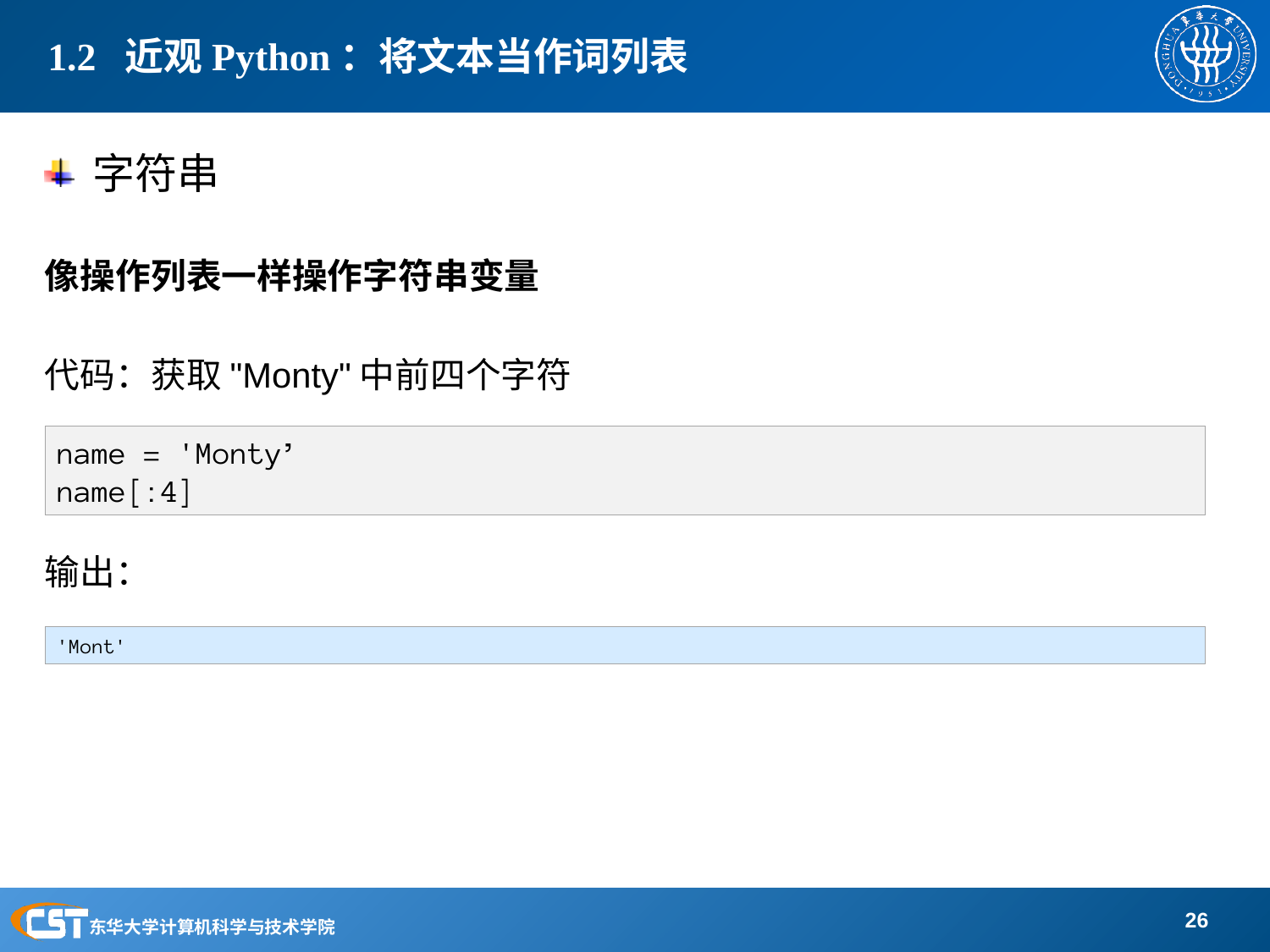

# 1.2  近观Python：将文本当作词列表
字符串

像操作列表一样操作字符串变量

代码：获取"Monty"中前四个字符

输出：

name = 'Monty’
name[:4]
'Mont'